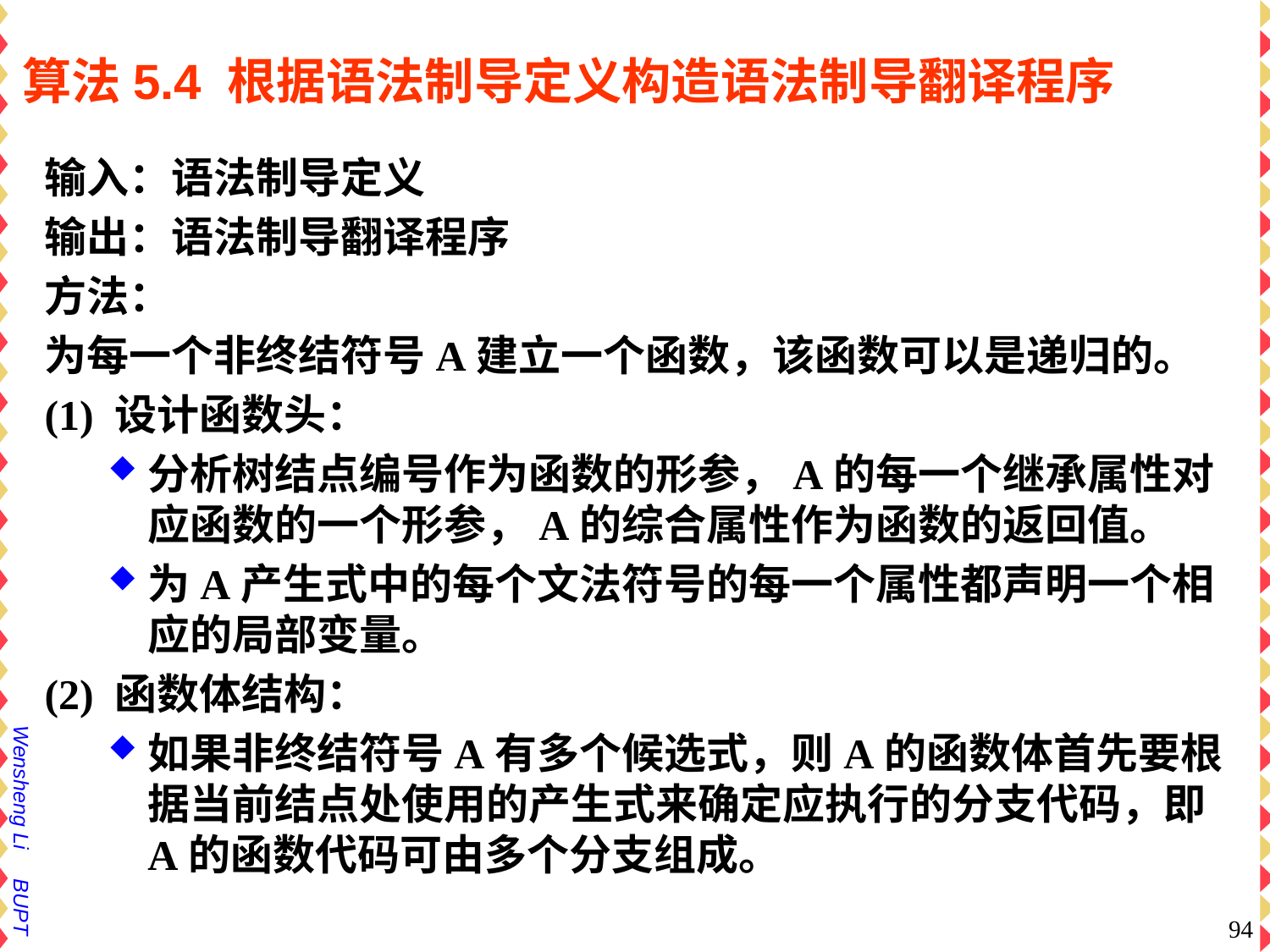

# 算法5.4 根据语法制导定义构造语法制导翻译程序
输入：语法制导定义
输出：语法制导翻译程序
方法：
为每一个非终结符号A建立一个函数，该函数可以是递归的。
(1) 设计函数头：
分析树结点编号作为函数的形参，A的每一个继承属性对应函数的一个形参，A的综合属性作为函数的返回值。
为A产生式中的每个文法符号的每一个属性都声明一个相应的局部变量。
(2) 函数体结构：
如果非终结符号A有多个候选式，则A的函数体首先要根据当前结点处使用的产生式来确定应执行的分支代码，即A的函数代码可由多个分支组成。
94